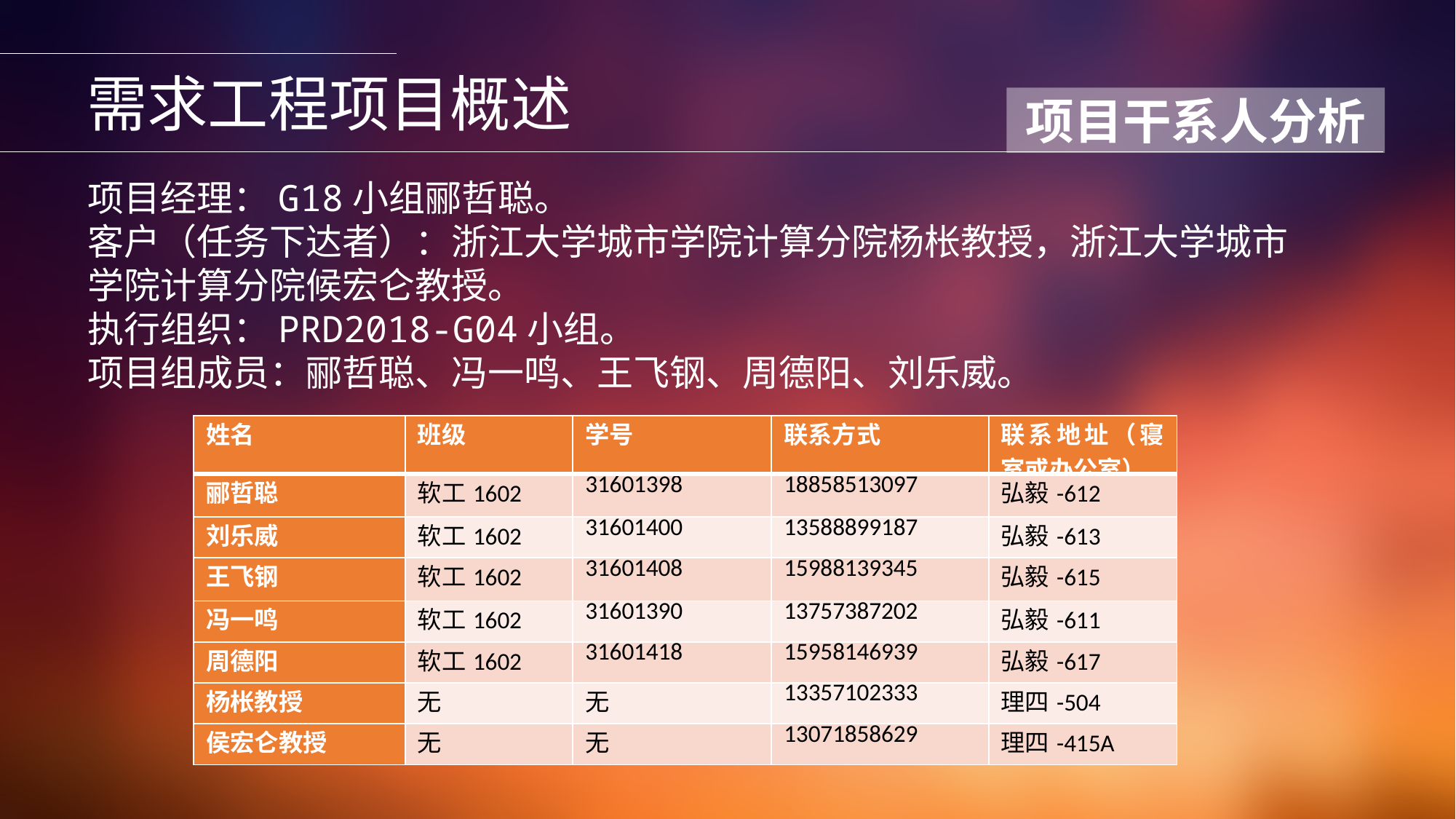

需求工程项目概述
项目干系人分析
项目经理：G18小组郦哲聪。
客户（任务下达者）：浙江大学城市学院计算分院杨枨教授，浙江大学城市学院计算分院候宏仑教授。
执行组织：PRD2018-G04小组。
项目组成员：郦哲聪、冯一鸣、王飞钢、周德阳、刘乐威。
| 姓名 | 班级 | 学号 | 联系方式 | 联系地址（寝室或办公室） |
| --- | --- | --- | --- | --- |
| 郦哲聪 | 软工1602 | 31601398 | 18858513097 | 弘毅-612 |
| 刘乐威 | 软工1602 | 31601400 | 13588899187 | 弘毅-613 |
| 王飞钢 | 软工1602 | 31601408 | 15988139345 | 弘毅-615 |
| 冯一鸣 | 软工1602 | 31601390 | 13757387202 | 弘毅-611 |
| 周德阳 | 软工1602 | 31601418 | 15958146939 | 弘毅-617 |
| 杨枨教授 | 无 | 无 | 13357102333 | 理四-504 |
| 侯宏仑教授 | 无 | 无 | 13071858629 | 理四-415A |